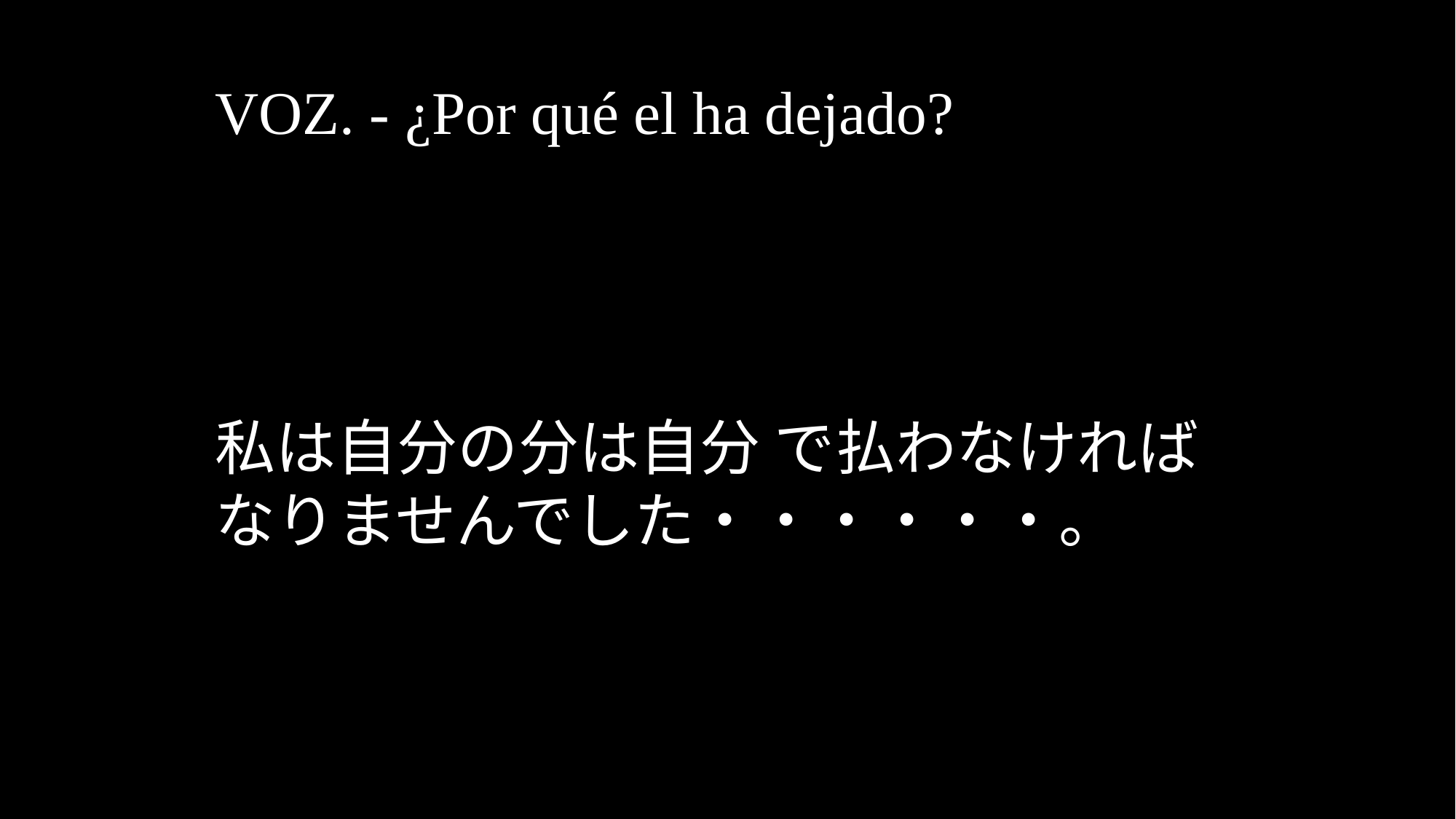

VOZ. - ¿Por qué el ha dejado?

私は自分の分は自分 で払わなければなりませんでした・・・・・・。